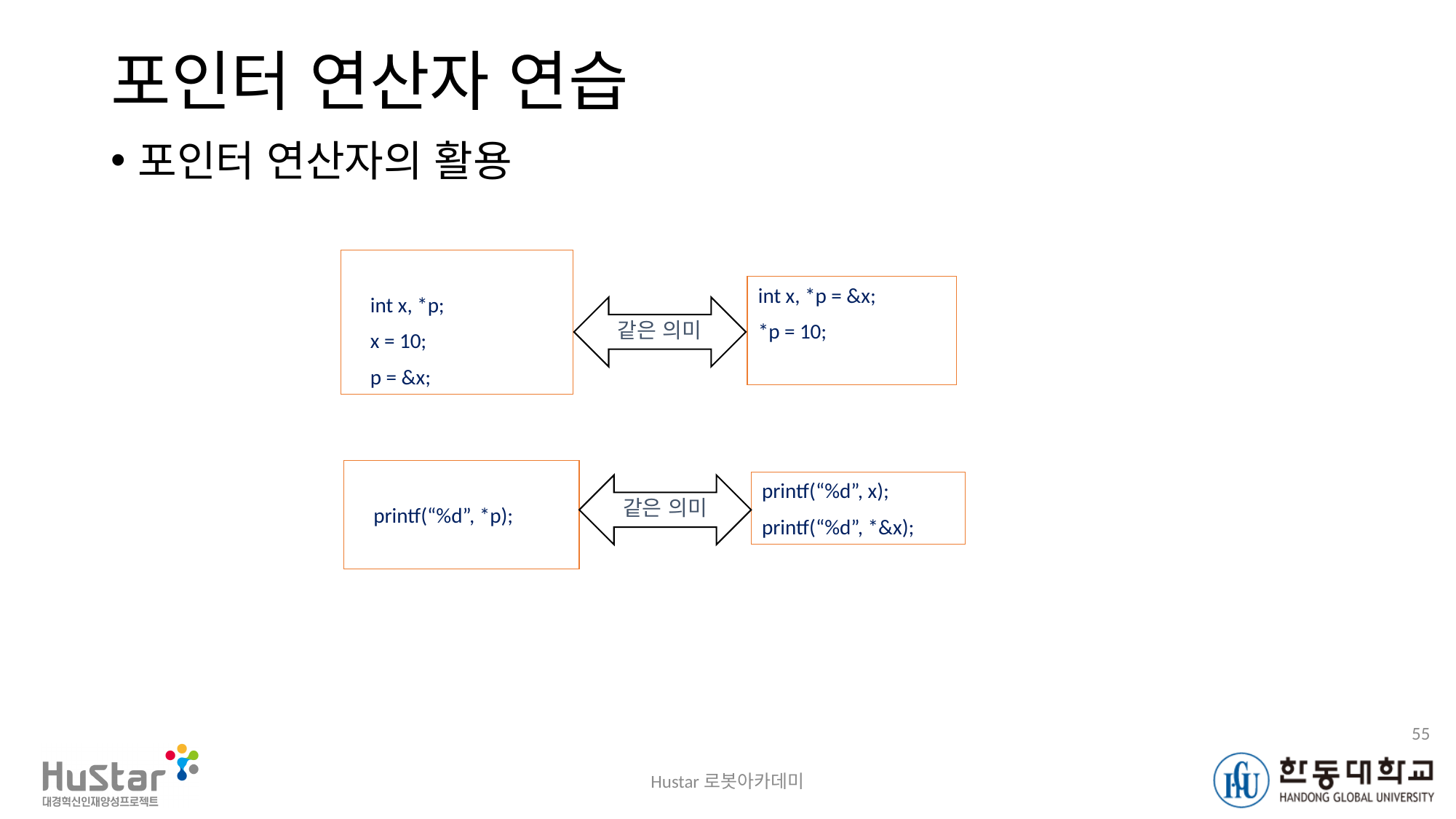

# 포인터 연산자 연습
포인터 연산자의 활용

    int x, *p;
    x = 10;
    p = &x;
int x, *p = &x;
*p = 10;

같은 의미

    printf(“%d”, *p);

printf(“%d”, x);
printf(“%d”, *&x);
같은 의미
55
Hustar로봇아카데미